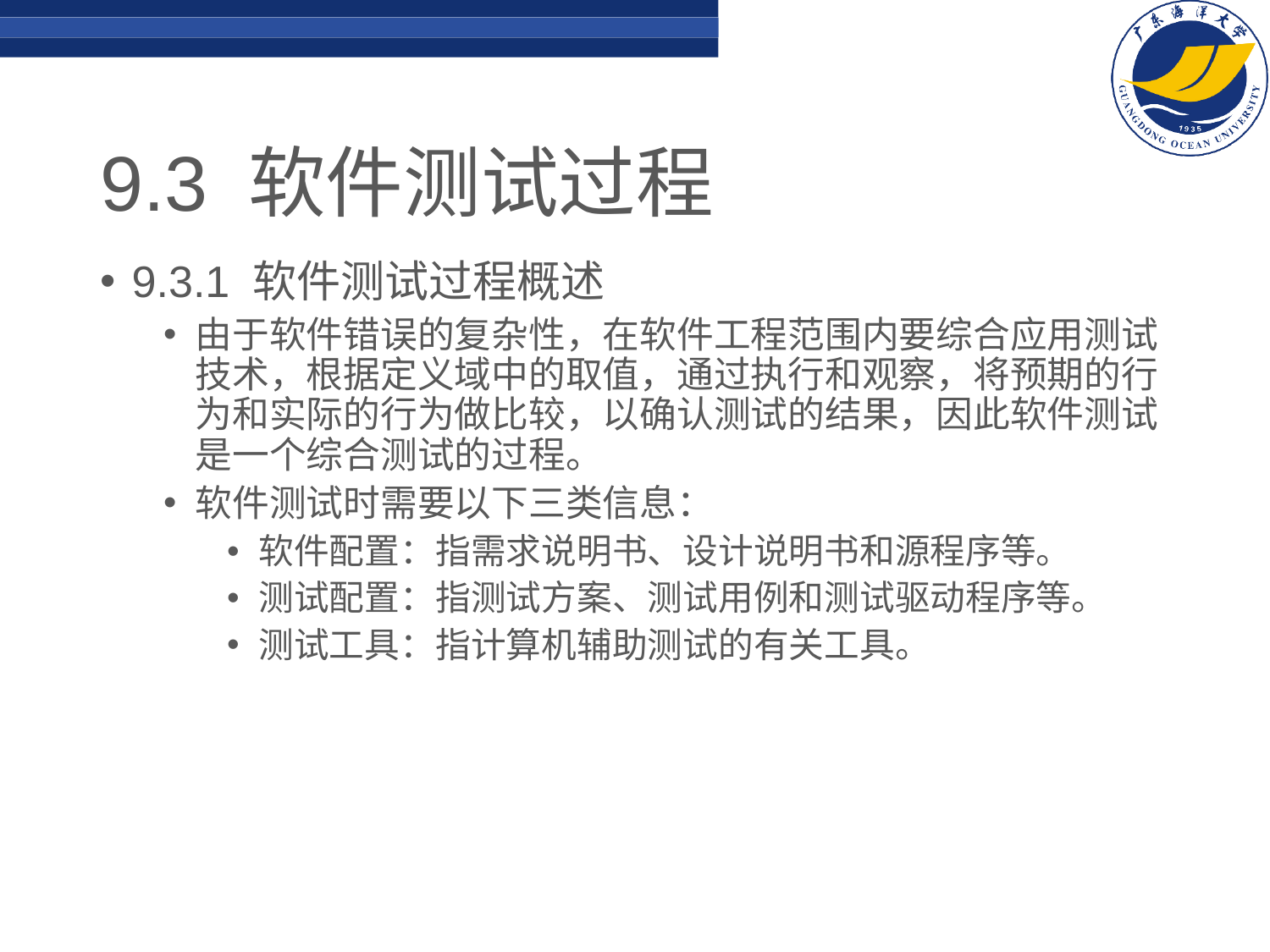

# 9.3 软件测试过程
9.3.1 软件测试过程概述
由于软件错误的复杂性，在软件工程范围内要综合应用测试技术，根据定义域中的取值，通过执行和观察，将预期的行为和实际的行为做比较，以确认测试的结果，因此软件测试是一个综合测试的过程。
软件测试时需要以下三类信息：
软件配置：指需求说明书、设计说明书和源程序等。
测试配置：指测试方案、测试用例和测试驱动程序等。
测试工具：指计算机辅助测试的有关工具。
9